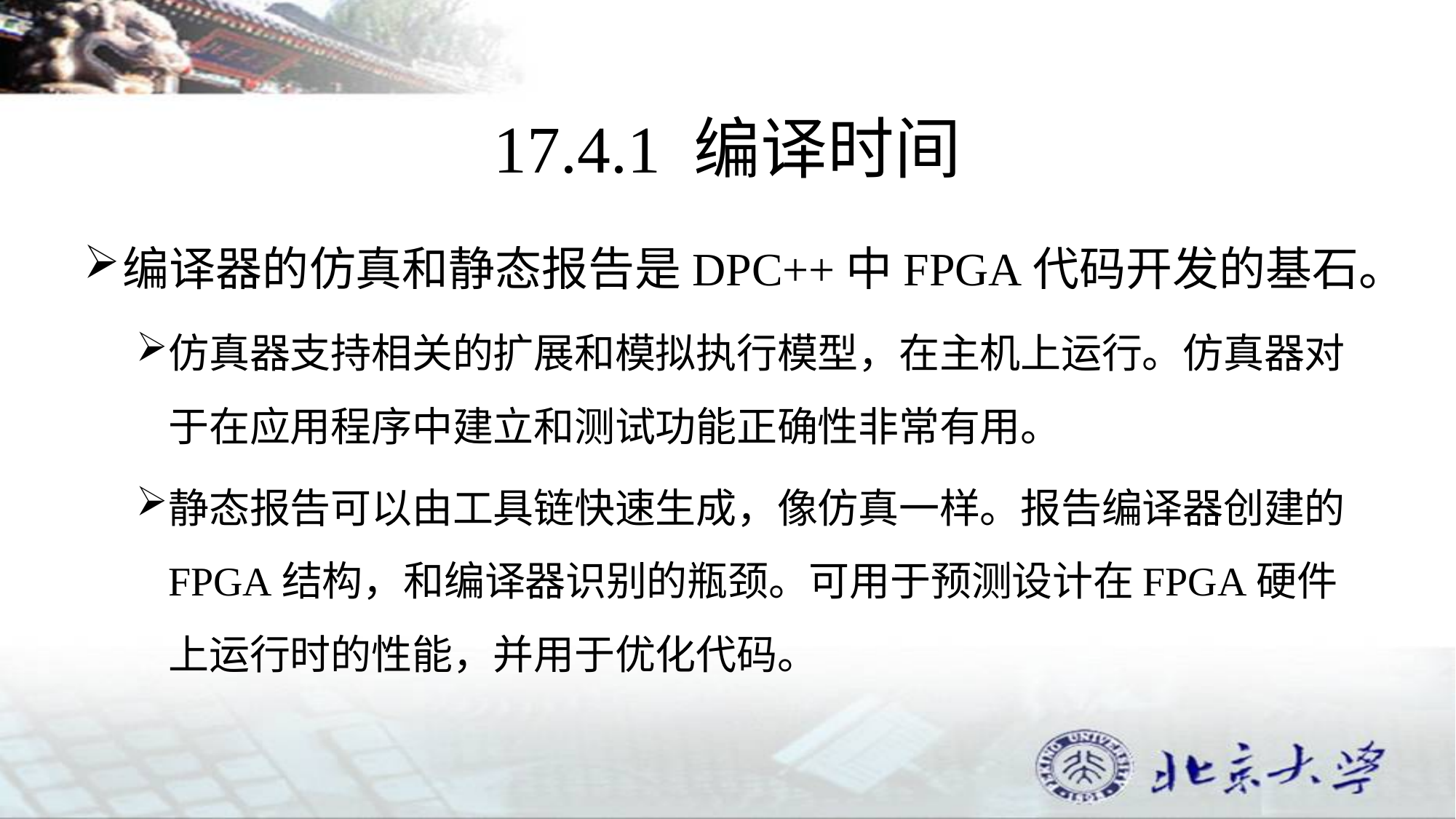

# 17.4.1 编译时间
编译器的仿真和静态报告是DPC++中FPGA代码开发的基石。
仿真器支持相关的扩展和模拟执行模型，在主机上运行。仿真器对于在应用程序中建立和测试功能正确性非常有用。
静态报告可以由工具链快速生成，像仿真一样。报告编译器创建的FPGA结构，和编译器识别的瓶颈。可用于预测设计在FPGA硬件上运行时的性能，并用于优化代码。